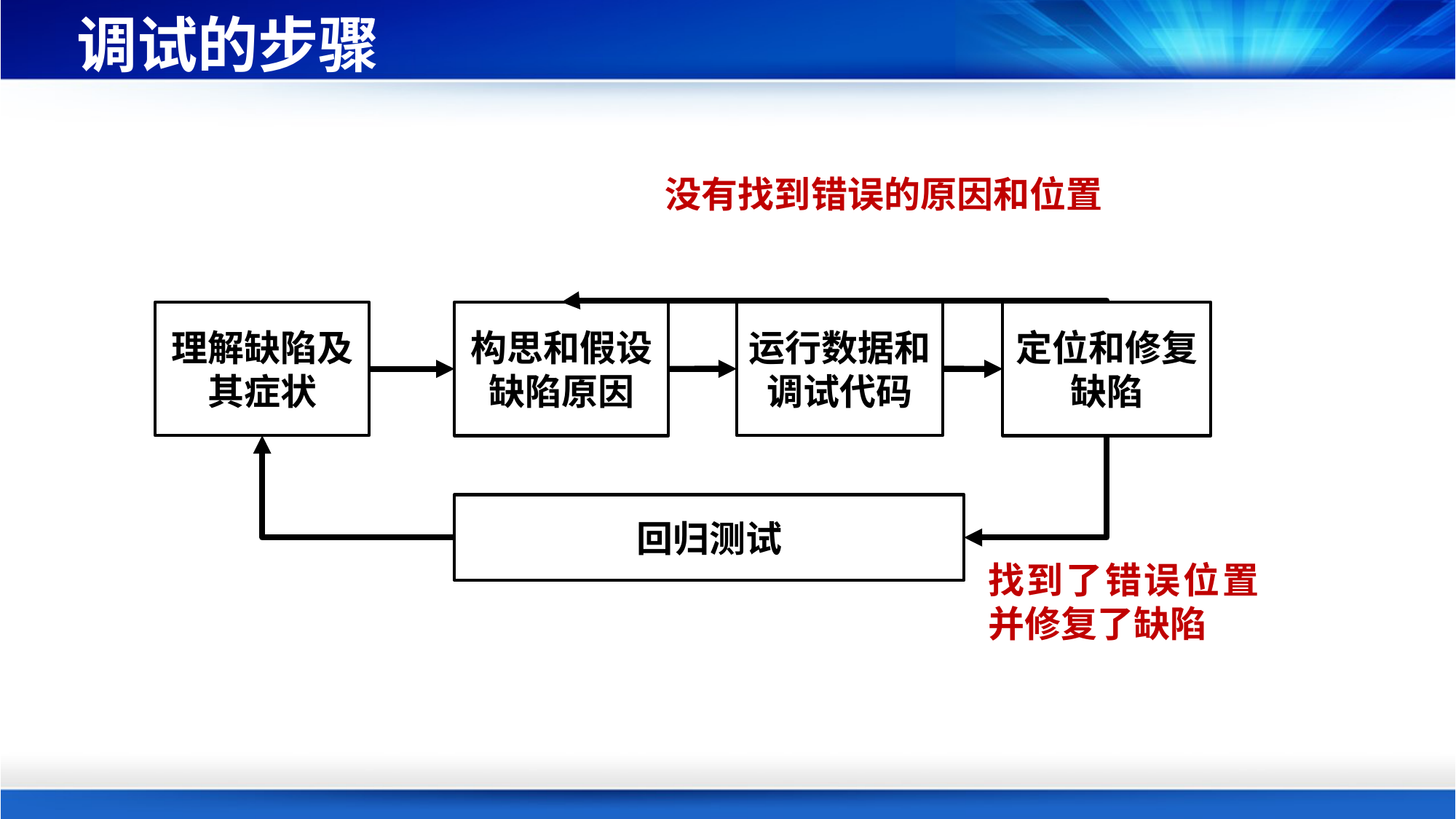

# 调试的步骤

没有找到错误的原因和位置
运行数据和调试代码
理解缺陷及其症状
构思和假设缺陷原因
定位和修复缺陷
回归测试
找到了错误位置并修复了缺陷